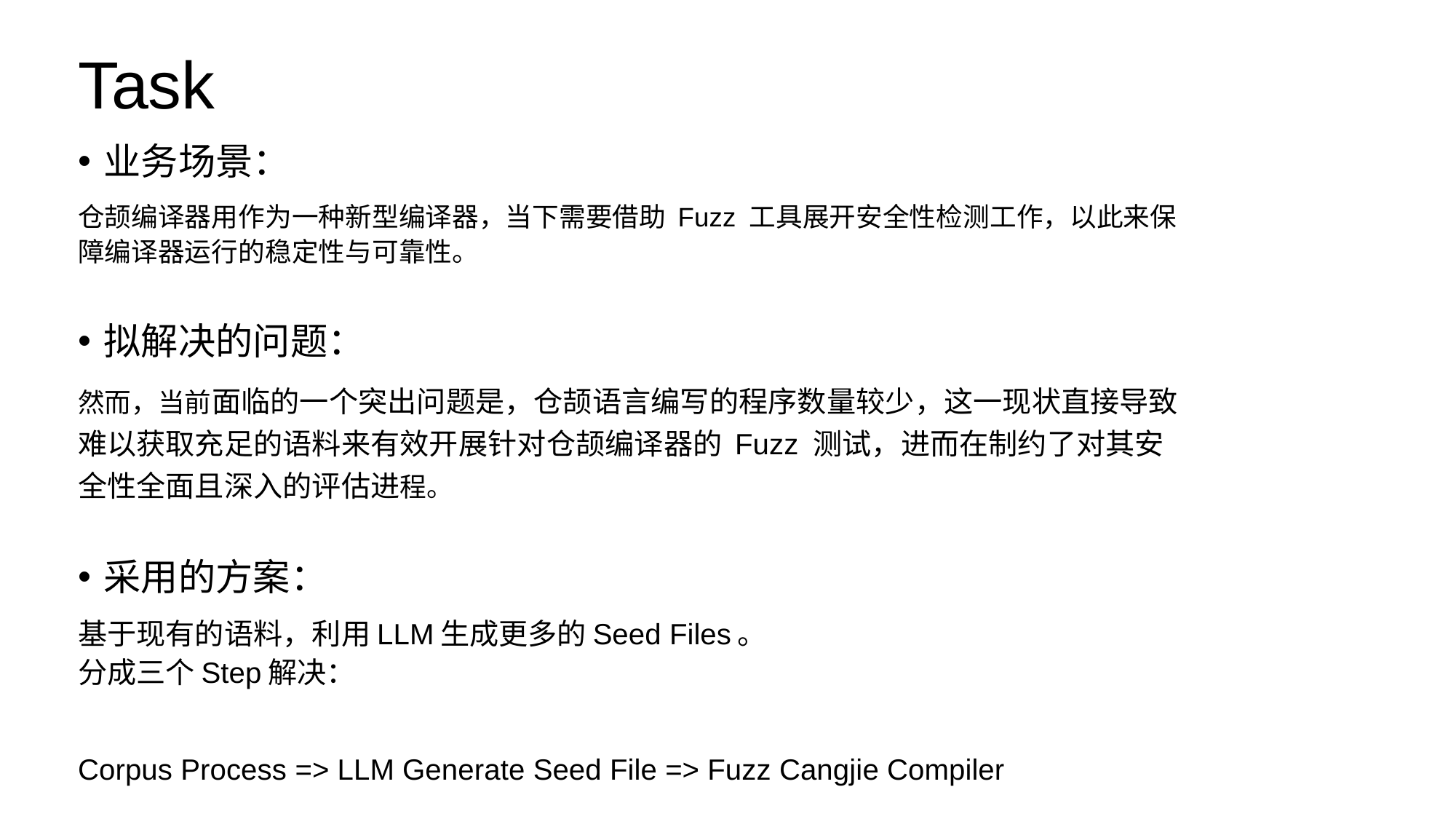

# Task
业务场景：
仓颉编译器用作为一种新型编译器，当下需要借助 Fuzz 工具展开安全性检测工作，以此来保障编译器运行的稳定性与可靠性。

拟解决的问题：
然而，当前面临的一个突出问题是，仓颉语言编写的程序数量较少，这一现状直接导致难以获取充足的语料来有效开展针对仓颉编译器的 Fuzz 测试，进而在制约了对其安全性全面且深入的评估进程。

采用的方案：
基于现有的语料，利用LLM生成更多的Seed Files。
分成三个Step解决：

Corpus Process => LLM Generate Seed File => Fuzz Cangjie Compiler